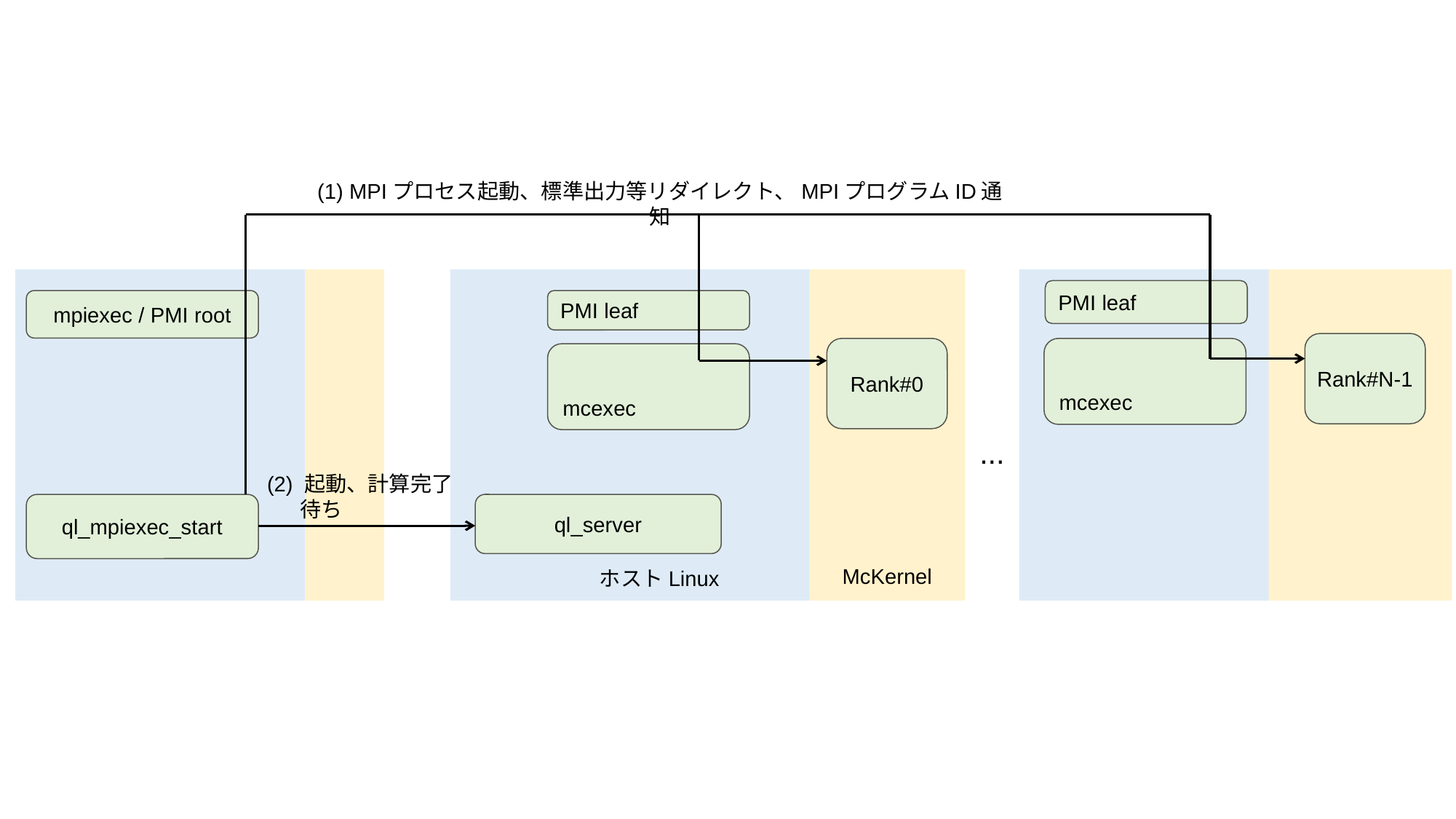

(1) MPIプロセス起動、標準出力等リダイレクト、MPIプログラムID通知

PMI leaf
mpiexec / PMI root
PMI leaf
Rank#N-1
Rank#0
mcexec
mcexec
...
(2) 起動、計算完了待ち
ql_mpiexec_start
ql_server
McKernel
ホストLinux